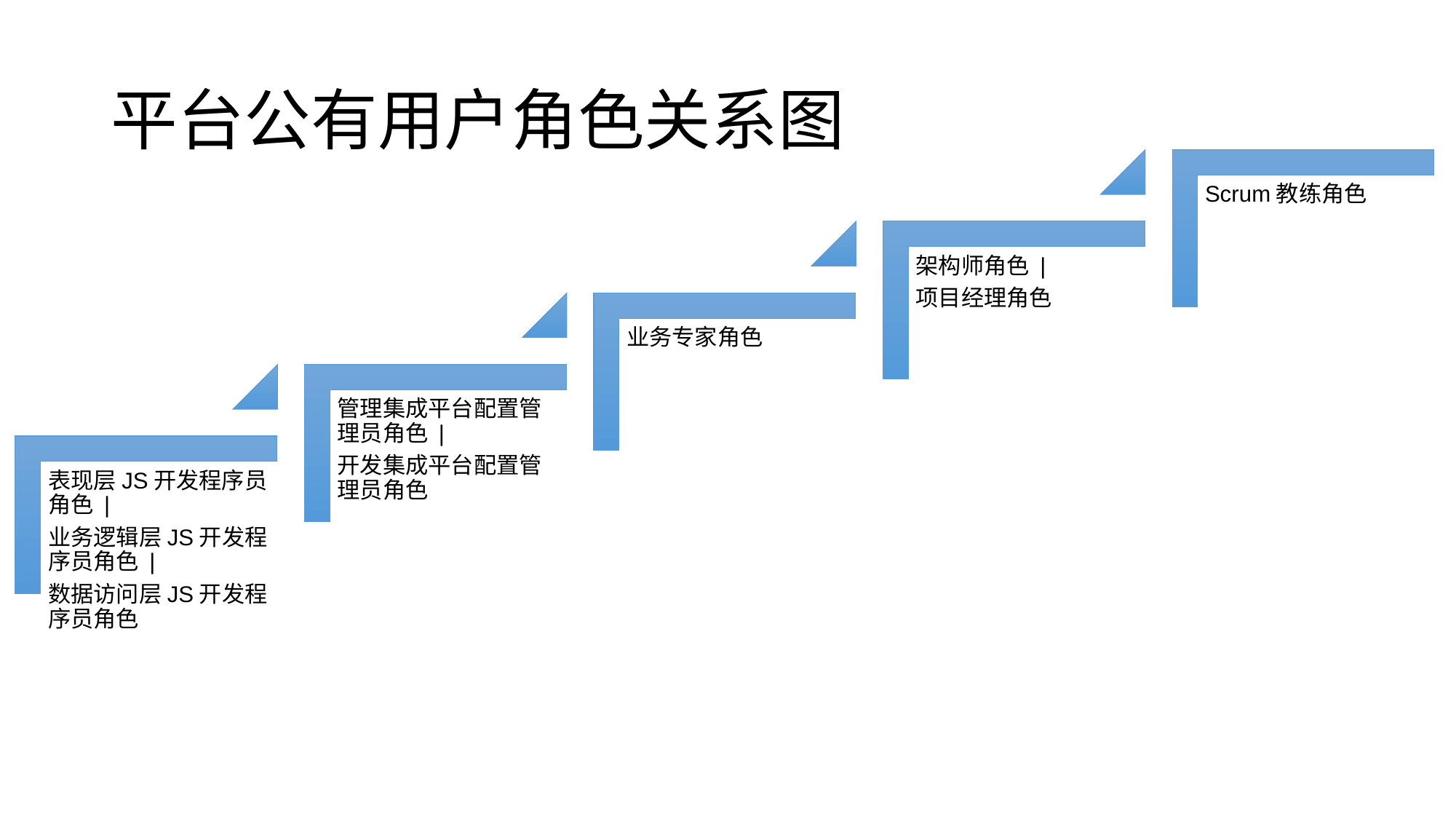

表现层JS开发程序员角色 |
业务逻辑层JS开发程序员角色 |
数据访问层JS开发程序员角色
管理集成平台配置管理员角色 |
开发集成平台配置管理员角色
业务专家角色
架构师角色 |
项目经理角色
Scrum教练角色
# 平台公有用户角色关系图